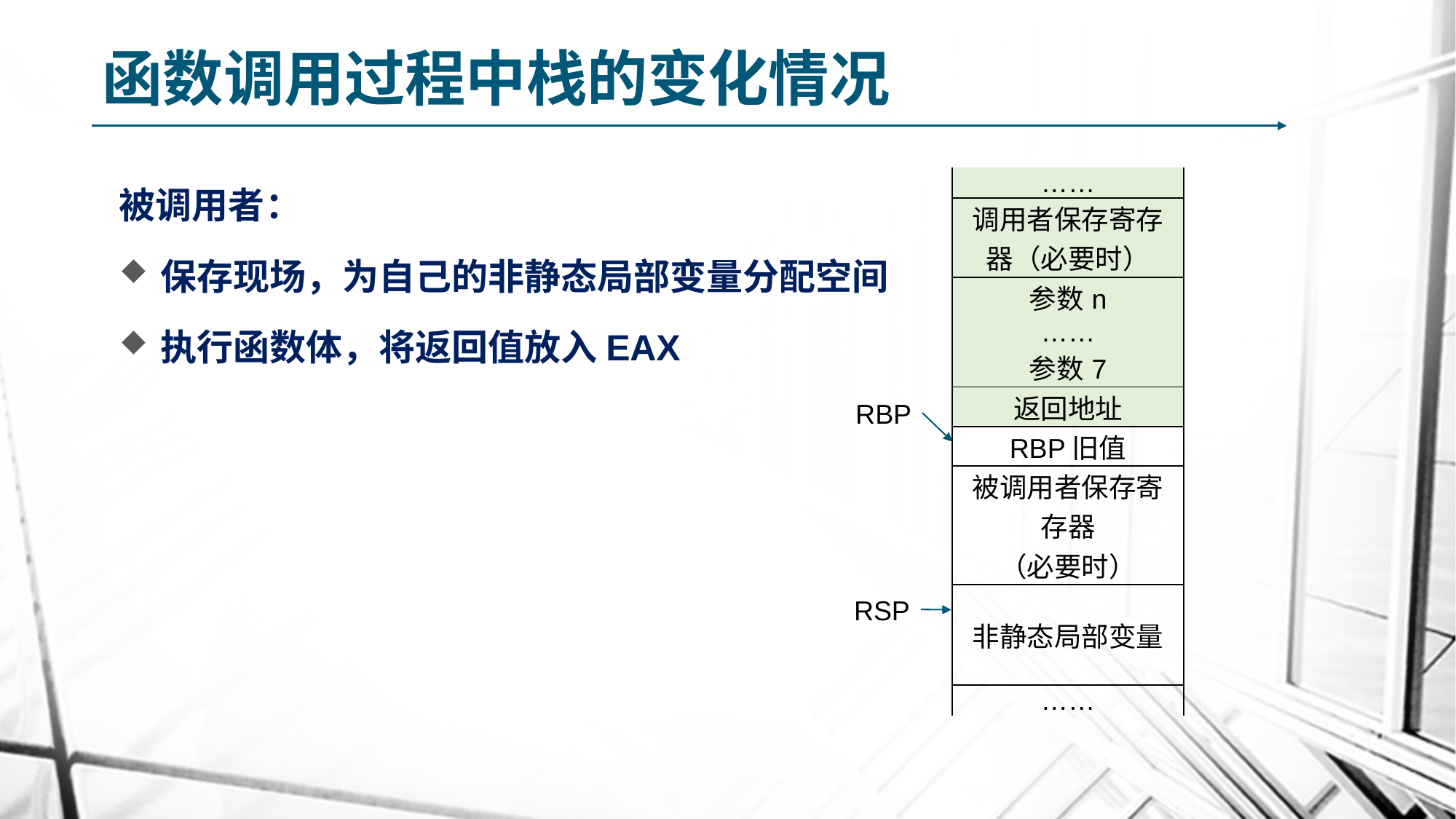

# 函数调用过程中栈的变化情况
| …… |
| --- |
| 调用者保存寄存器（必要时） |
| 参数n |
| …… |
| 参数7 |
| 返回地址 |
| RBP旧值 |
| 被调用者保存寄存器 （必要时） |
| 非静态局部变量 |
| …… |
被调用者：
保存现场，为自己的非静态局部变量分配空间
执行函数体，将返回值放入EAX
RBP
RSP